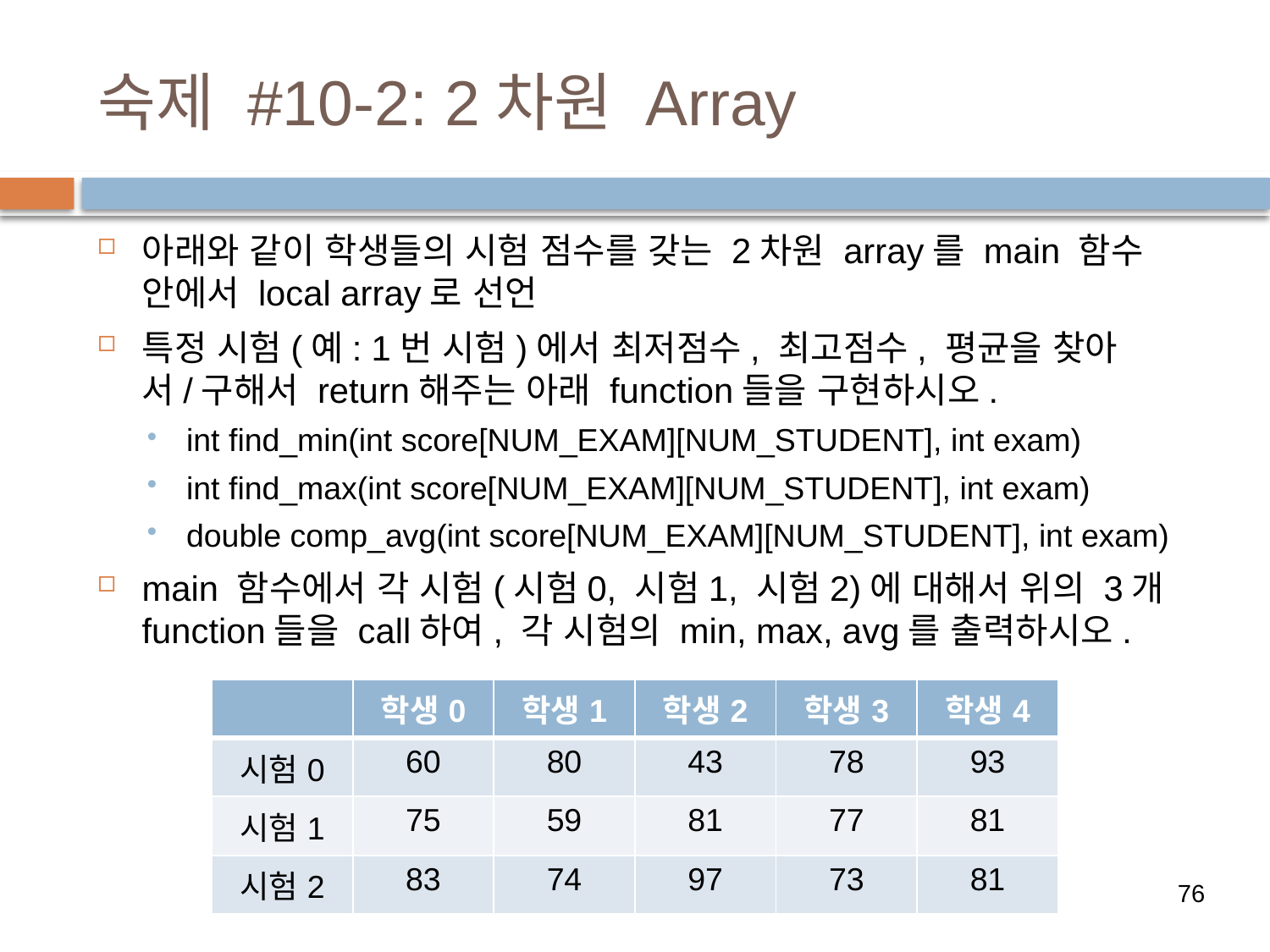

# 숙제 #10-2: 2차원 Array
아래와 같이 학생들의 시험 점수를 갖는 2차원 array를 main 함수 안에서 local array로 선언
특정 시험(예: 1번 시험)에서 최저점수, 최고점수, 평균을 찾아서/구해서 return해주는 아래 function들을 구현하시오.
int find_min(int score[NUM_EXAM][NUM_STUDENT], int exam)
int find_max(int score[NUM_EXAM][NUM_STUDENT], int exam)
double comp_avg(int score[NUM_EXAM][NUM_STUDENT], int exam)
main 함수에서 각 시험(시험0, 시험1, 시험2)에 대해서 위의 3개 function들을 call하여, 각 시험의 min, max, avg를 출력하시오.
|  | 학생0 | 학생1 | 학생2 | 학생3 | 학생4 |
| --- | --- | --- | --- | --- | --- |
| 시험0 | 60 | 80 | 43 | 78 | 93 |
| 시험1 | 75 | 59 | 81 | 77 | 81 |
| 시험2 | 83 | 74 | 97 | 73 | 81 |
76